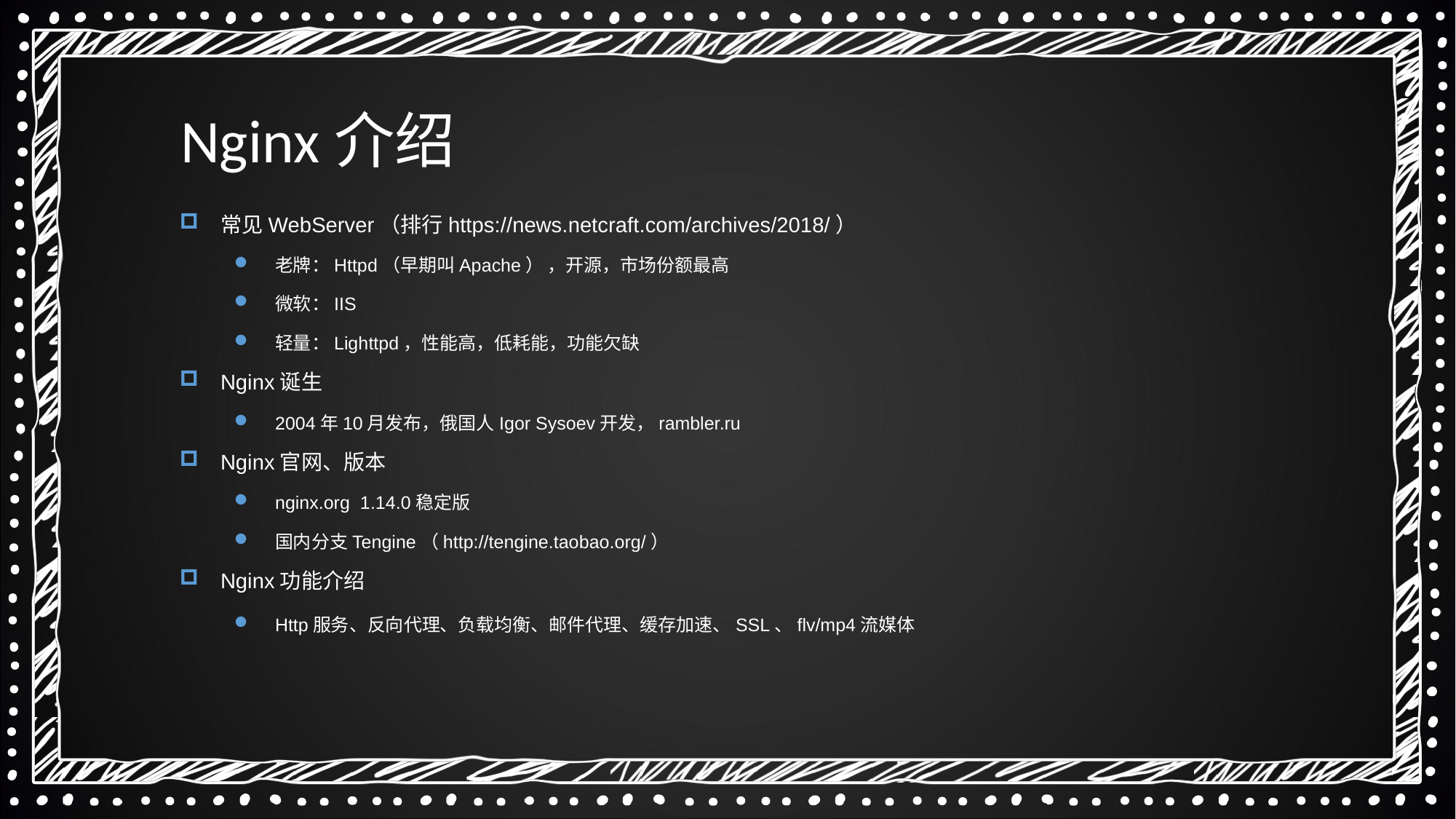

Nginx介绍
常见WebServer（排行https://news.netcraft.com/archives/2018/）
老牌：Httpd（早期叫Apache） ，开源，市场份额最高
微软：IIS
轻量：Lighttpd，性能高，低耗能，功能欠缺
Nginx诞生
2004年10月发布，俄国人Igor Sysoev开发，rambler.ru
Nginx官网、版本
nginx.org  1.14.0稳定版
国内分支Tengine（http://tengine.taobao.org/）
Nginx功能介绍
Http服务、反向代理、负载均衡、邮件代理、缓存加速、SSL、flv/mp4流媒体